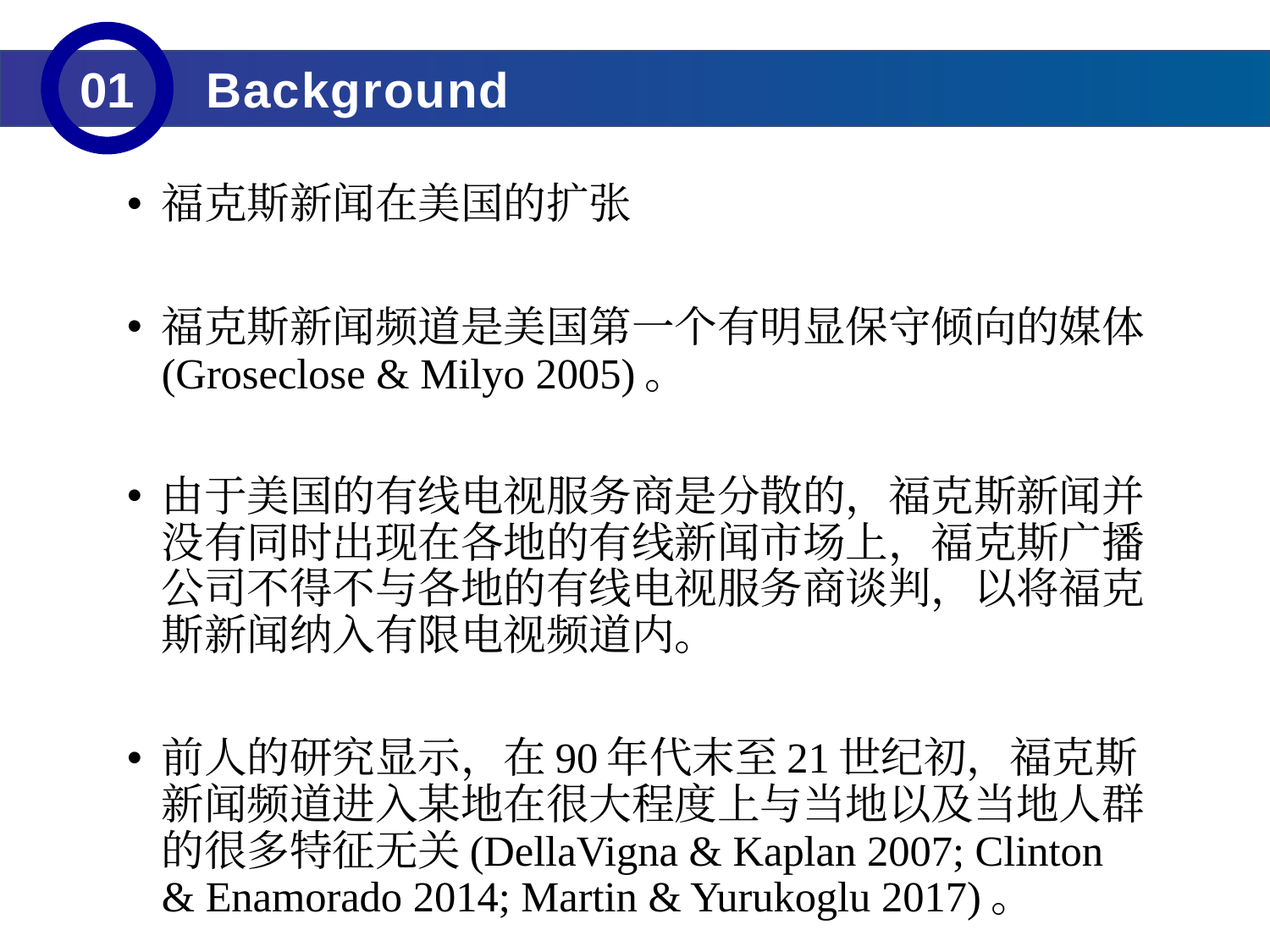

01

Background
福克斯新闻在美国的扩张

福克斯新闻频道是美国第一个有明显保守倾向的媒体(Groseclose & Milyo 2005)。

由于美国的有线电视服务商是分散的，福克斯新闻并没有同时出现在各地的有线新闻市场上，福克斯广播公司不得不与各地的有线电视服务商谈判，以将福克斯新闻纳入有限电视频道内。

前人的研究显示，在90年代末至21世纪初，福克斯新闻频道进入某地在很大程度上与当地以及当地人群的很多特征无关(DellaVigna & Kaplan 2007; Clinton & Enamorado 2014; Martin & Yurukoglu 2017)。